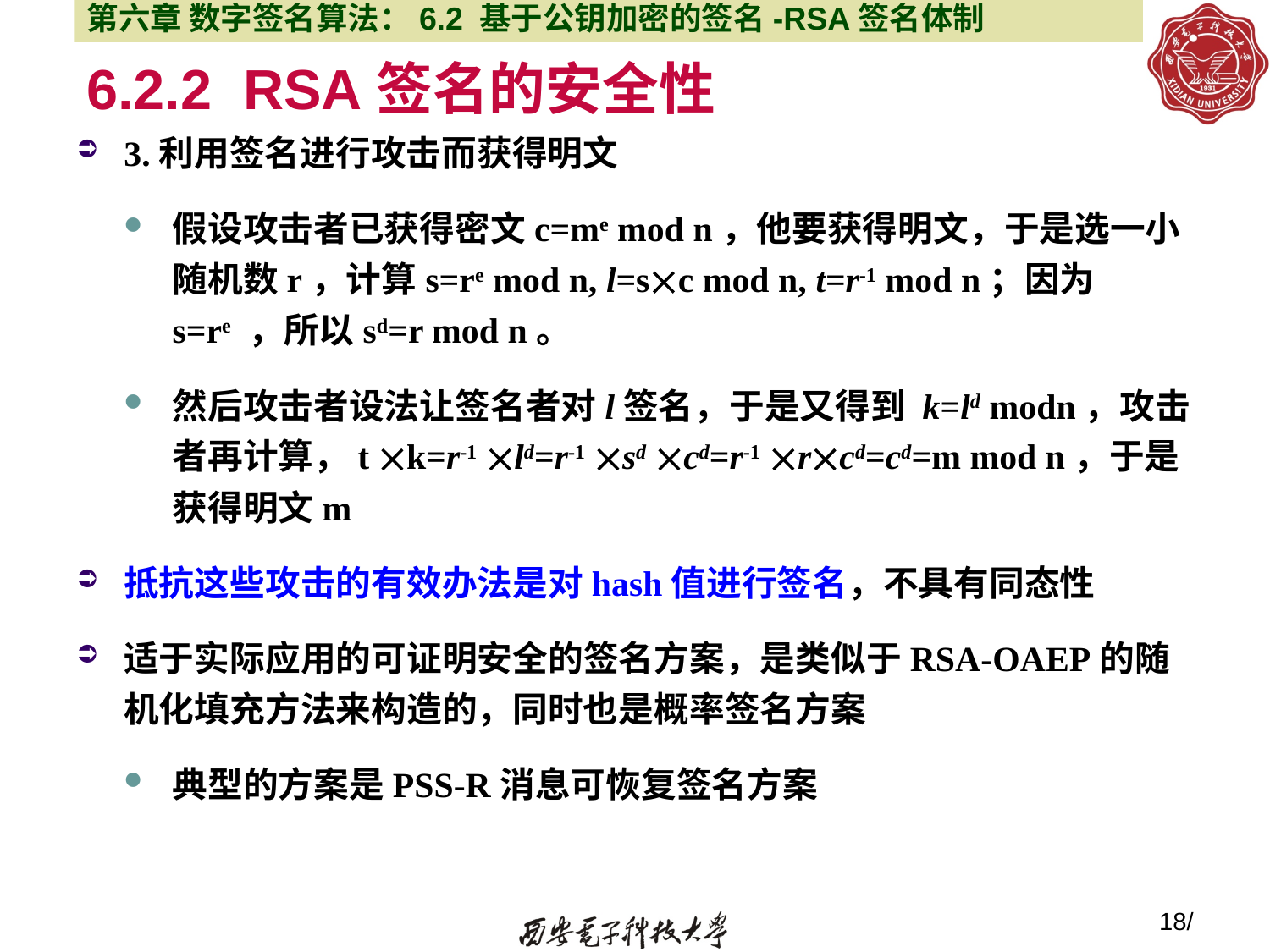

第六章 数字签名算法：6.2 基于公钥加密的签名-RSA签名体制
# 6.2.2  RSA签名的安全性
3.利用签名进行攻击而获得明文
假设攻击者已获得密文c=me mod n，他要获得明文，于是选一小随机数r，计算s=re mod n, l=s×c mod n, t=r-1 mod n；因为s=re ，所以sd=r mod n。
然后攻击者设法让签名者对l签名，于是又得到 k=ld modn，攻击者再计算，t ×k=r-1 ×ld=r-1 ×sd ×cd=r-1 ×r×cd=cd=m mod n，于是获得明文m
抵抗这些攻击的有效办法是对hash值进行签名，不具有同态性
适于实际应用的可证明安全的签名方案，是类似于RSA-OAEP的随机化填充方法来构造的，同时也是概率签名方案
典型的方案是PSS-R消息可恢复签名方案
18/